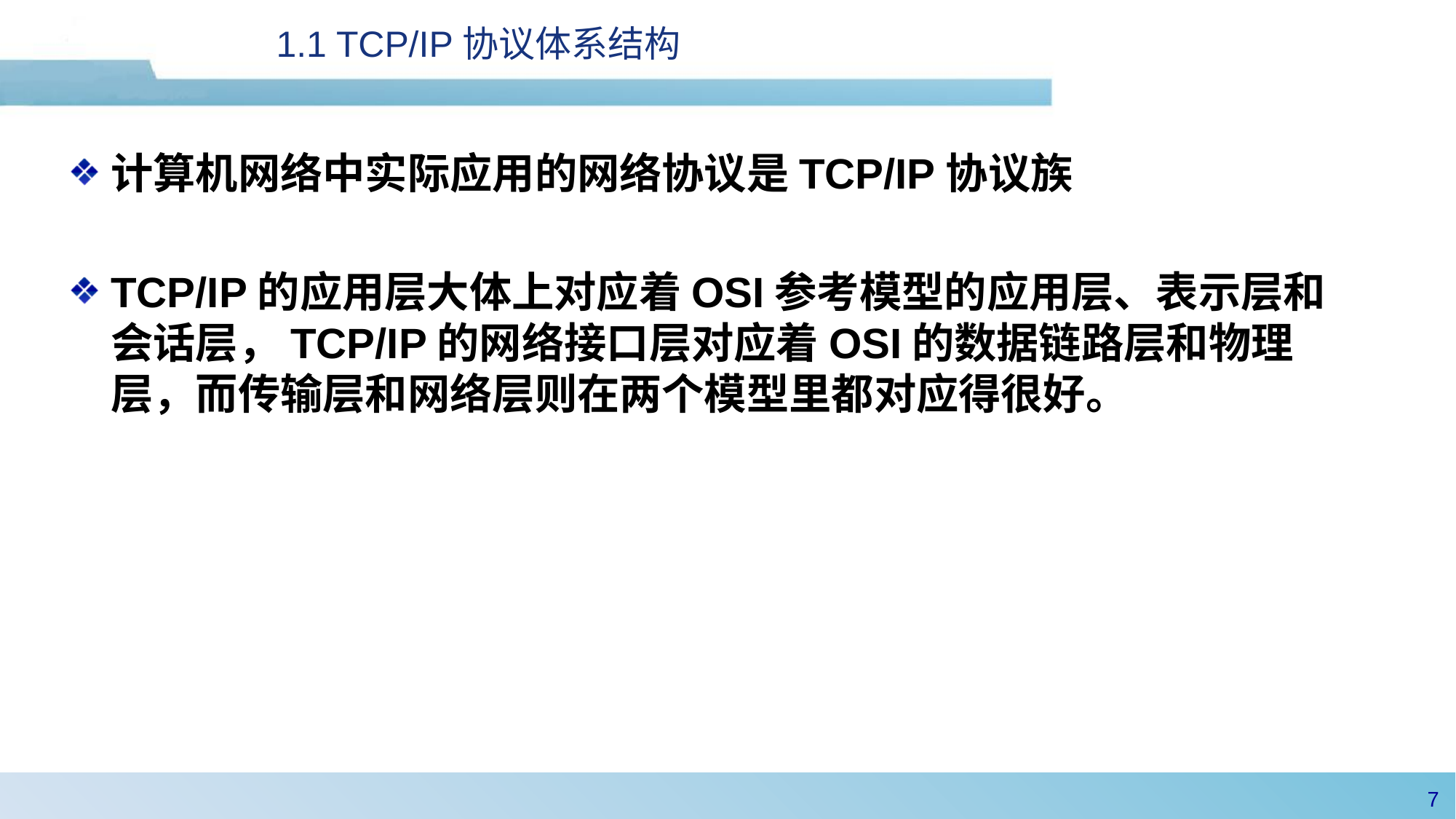

1.1 TCP/IP协议体系结构
计算机网络中实际应用的网络协议是TCP/IP协议族

TCP/IP的应用层大体上对应着OSI参考模型的应用层、表示层和会话层，TCP/IP的网络接口层对应着OSI的数据链路层和物理层，而传输层和网络层则在两个模型里都对应得很好。

7